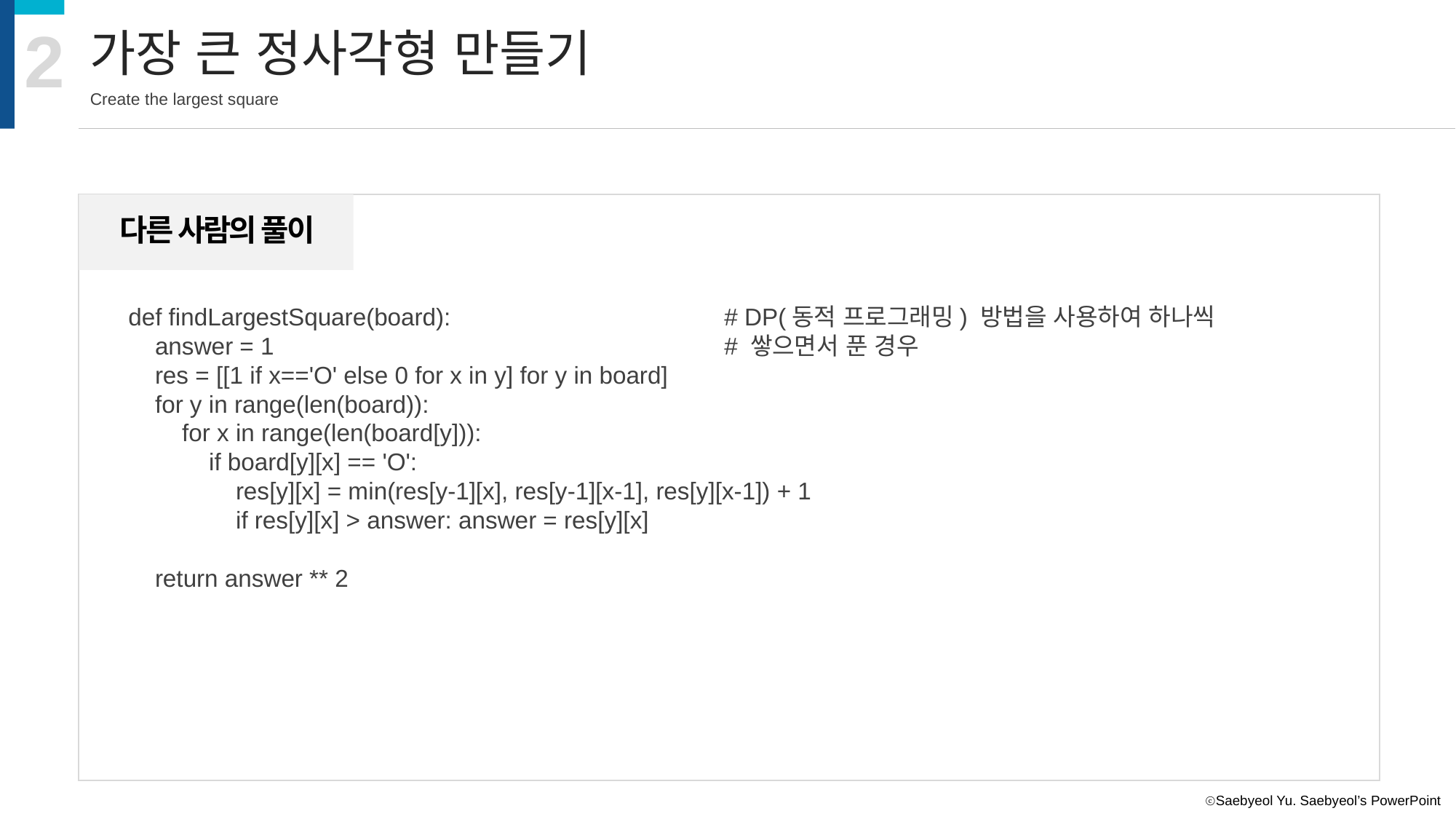

2
가장 큰 정사각형 만들기
Create the largest square

다른 사람의 풀이
def findLargestSquare(board):
    answer = 1
    res = [[1 if x=='O' else 0 for x in y] for y in board]
    for y in range(len(board)):
        for x in range(len(board[y])):
            if board[y][x] == 'O':
                res[y][x] = min(res[y-1][x], res[y-1][x-1], res[y][x-1]) + 1
                if res[y][x] > answer: answer = res[y][x]

    return answer ** 2
# DP(동적 프로그래밍) 방법을 사용하여 하나씩
# 쌓으면서 푼 경우